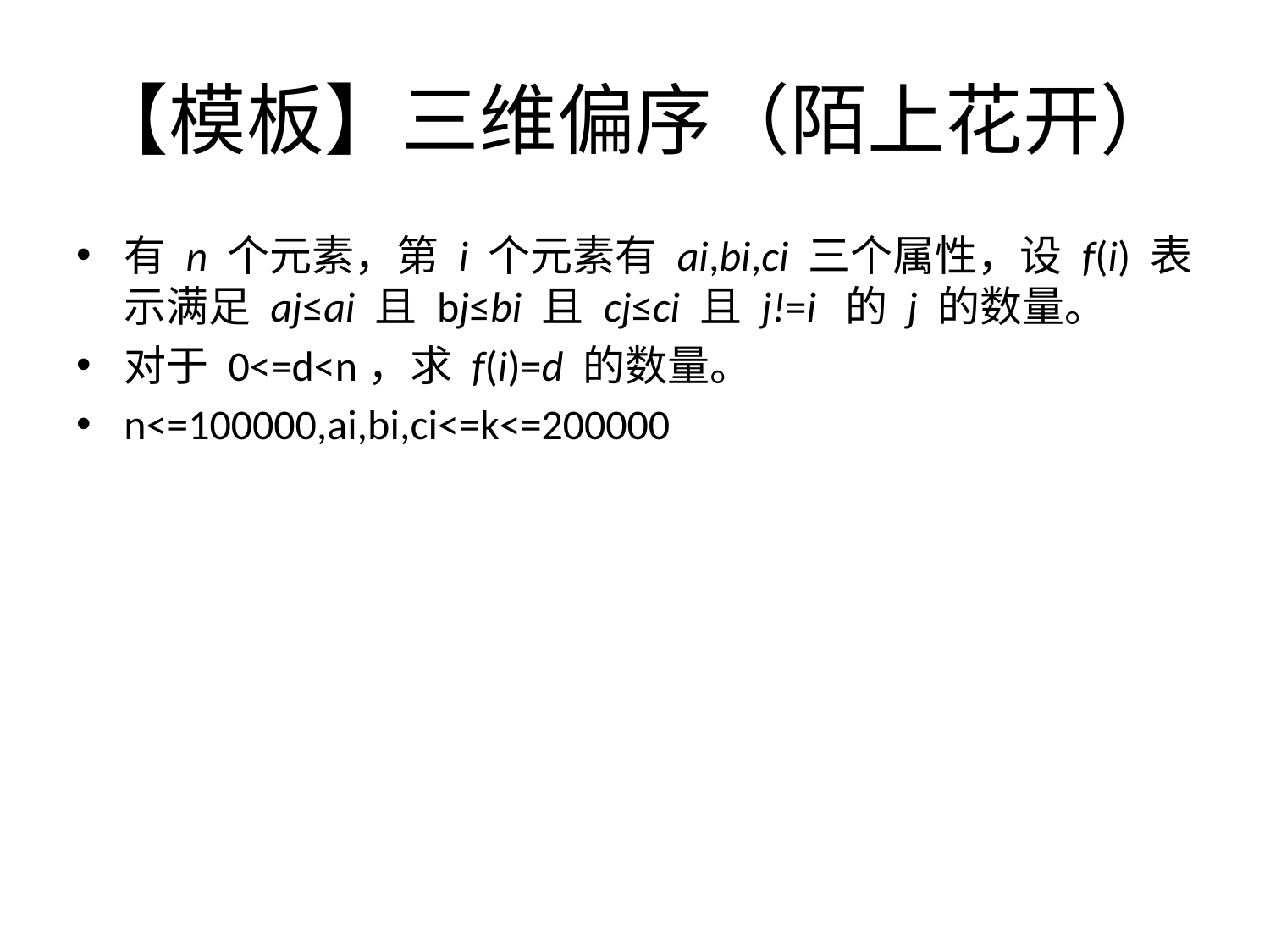

# 【模板】三维偏序（陌上花开）
有 n 个元素，第 i 个元素有 ai​,bi​,ci​ 三个属性，设 f(i) 表示满足 aj​≤ai​ 且 bj​≤bi​ 且 cj​≤ci​ 且 j!=i  的 j 的数量。
对于 0<=d<n，求 f(i)=d 的数量。
n<=100000,ai,bi,ci<=k<=200000